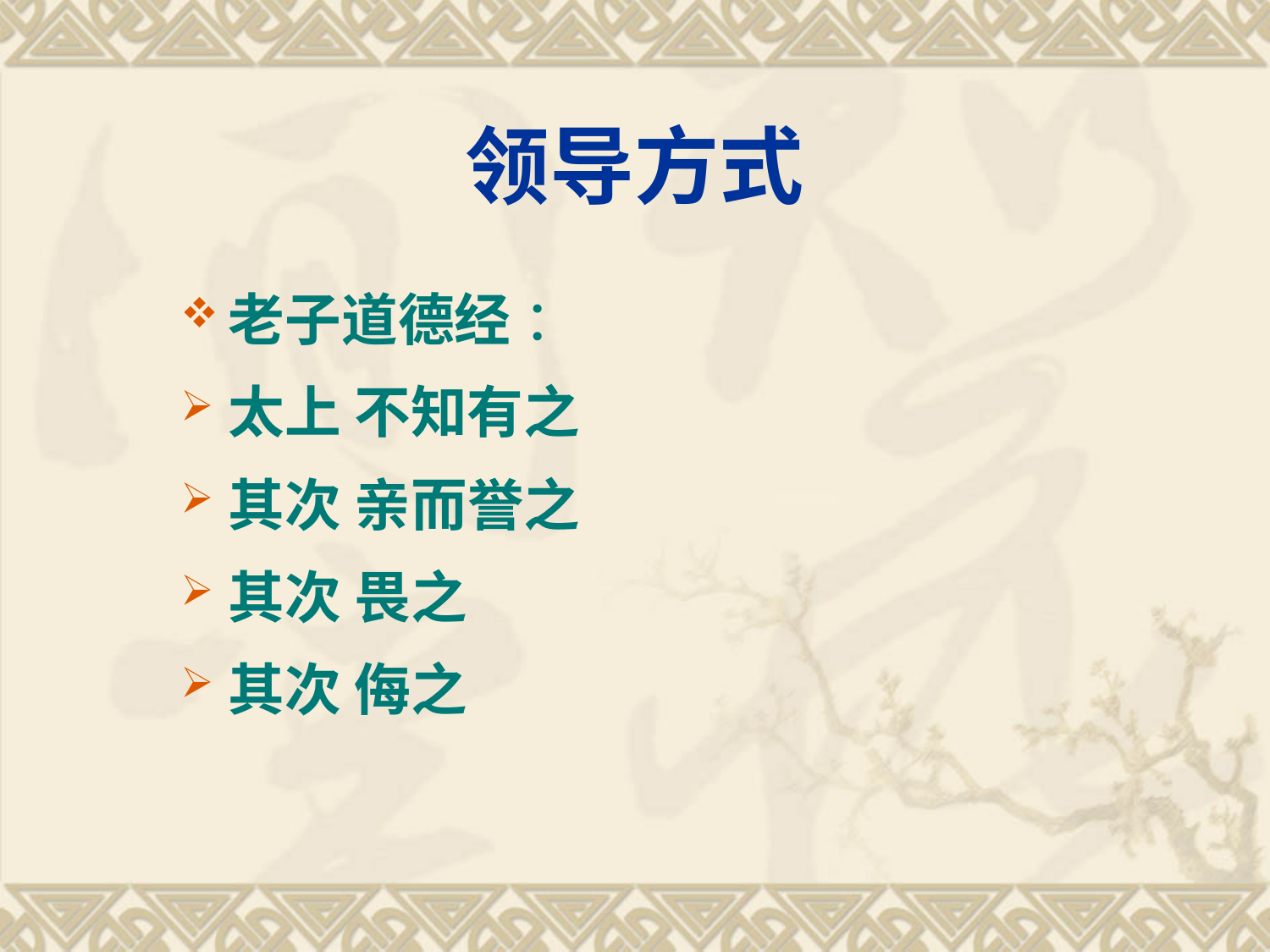

# 领导方式
老子道德经 ：
太上 不知有之
其次 亲而誉之
其次 畏之
其次 侮之